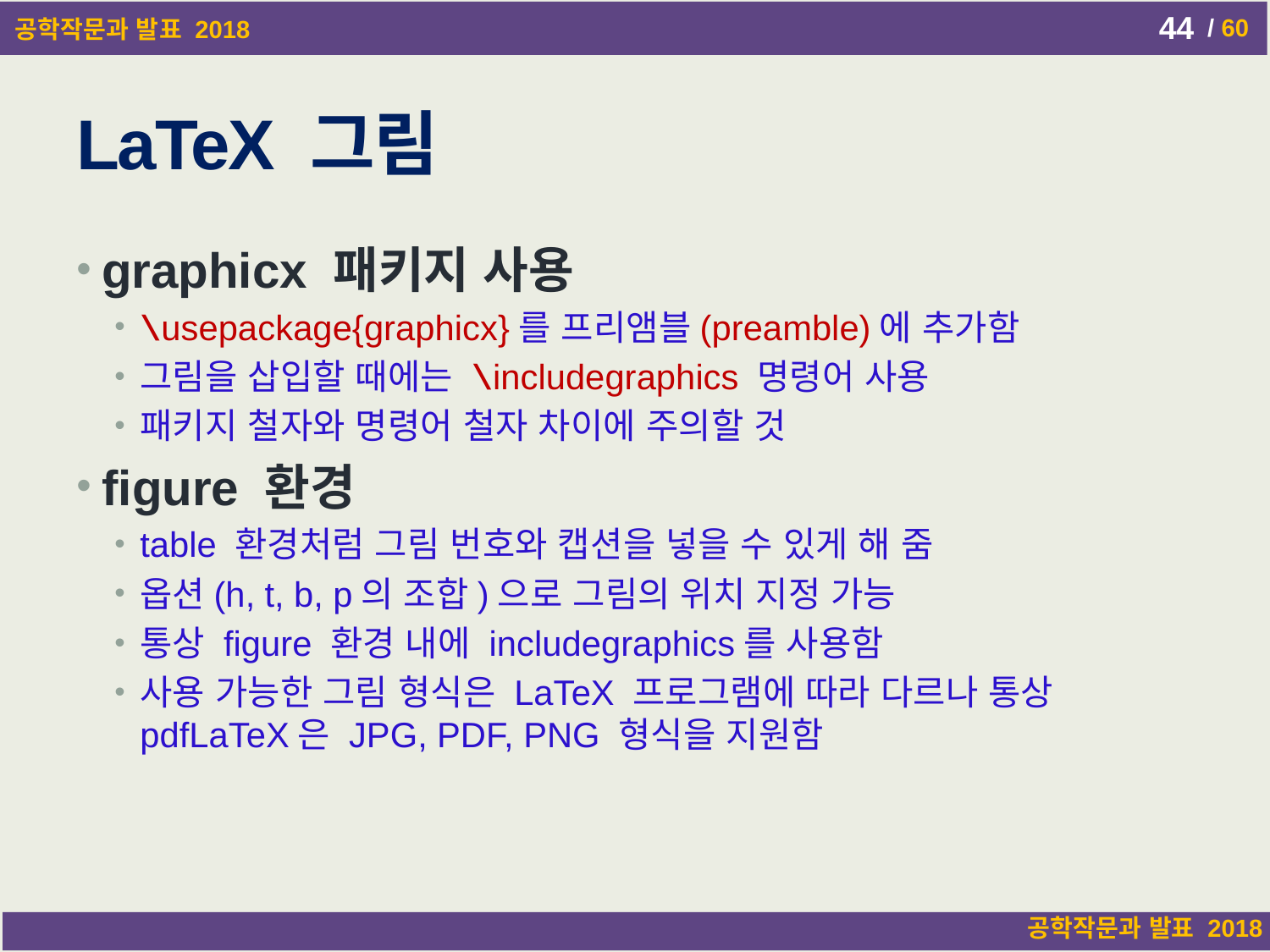

Writing and Presentation
44
# LaTeX 그림
graphicx 패키지 사용
\usepackage{graphicx}를 프리앰블(preamble)에 추가함
그림을 삽입할 때에는 \includegraphics 명령어 사용
패키지 철자와 명령어 철자 차이에 주의할 것
figure 환경
table 환경처럼 그림 번호와 캡션을 넣을 수 있게 해 줌
옵션(h, t, b, p의 조합)으로 그림의 위치 지정 가능
통상 figure 환경 내에 includegraphics를 사용함
사용 가능한 그림 형식은 LaTeX 프로그램에 따라 다르나 통상 pdfLaTeX은 JPG, PDF, PNG 형식을 지원함